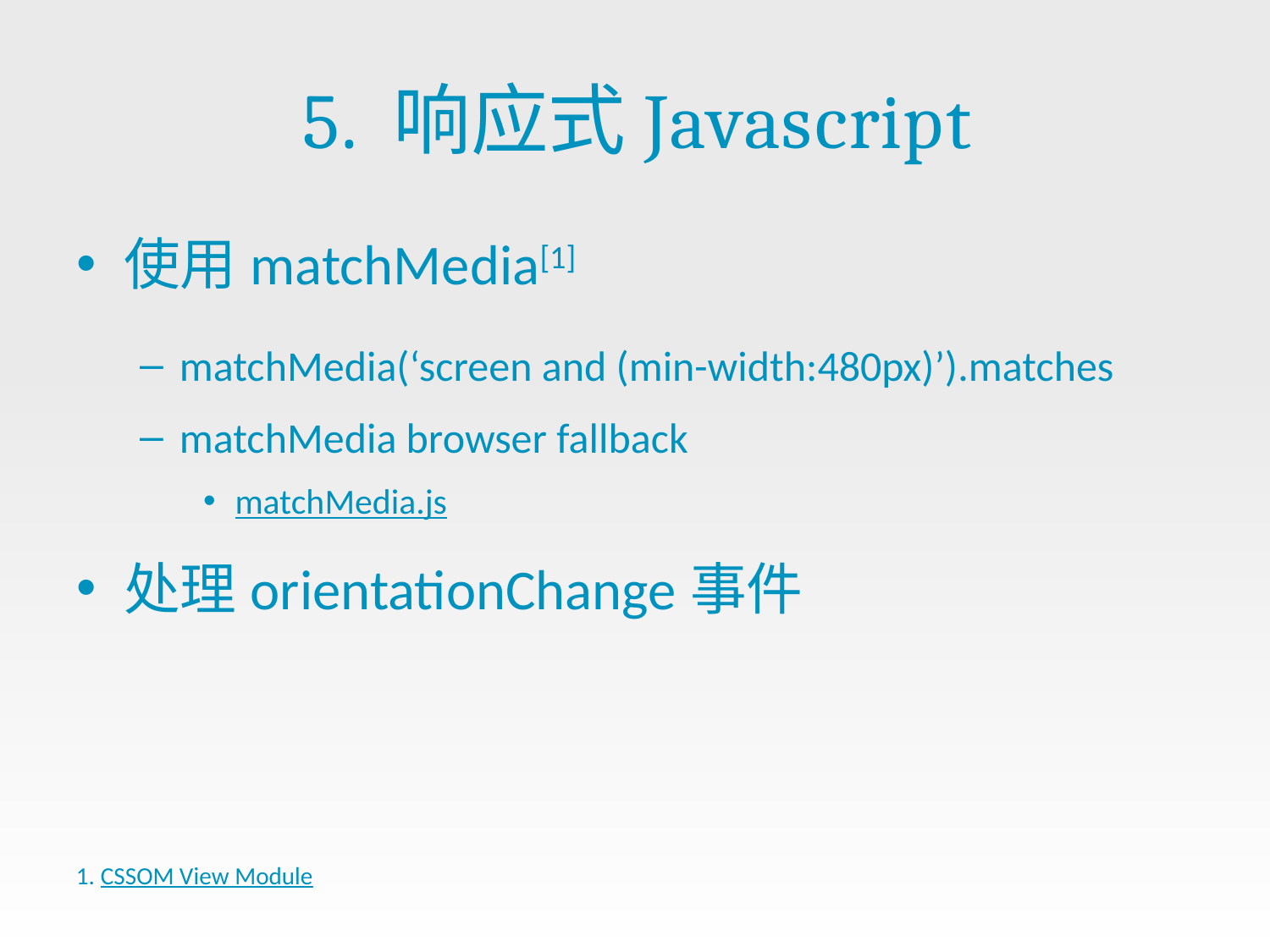

# 5. 响应式Javascript
使用matchMedia[1]
matchMedia(‘screen and (min-width:480px)’).matches
matchMedia browser fallback
matchMedia.js
处理orientationChange事件
CSSOM View Module